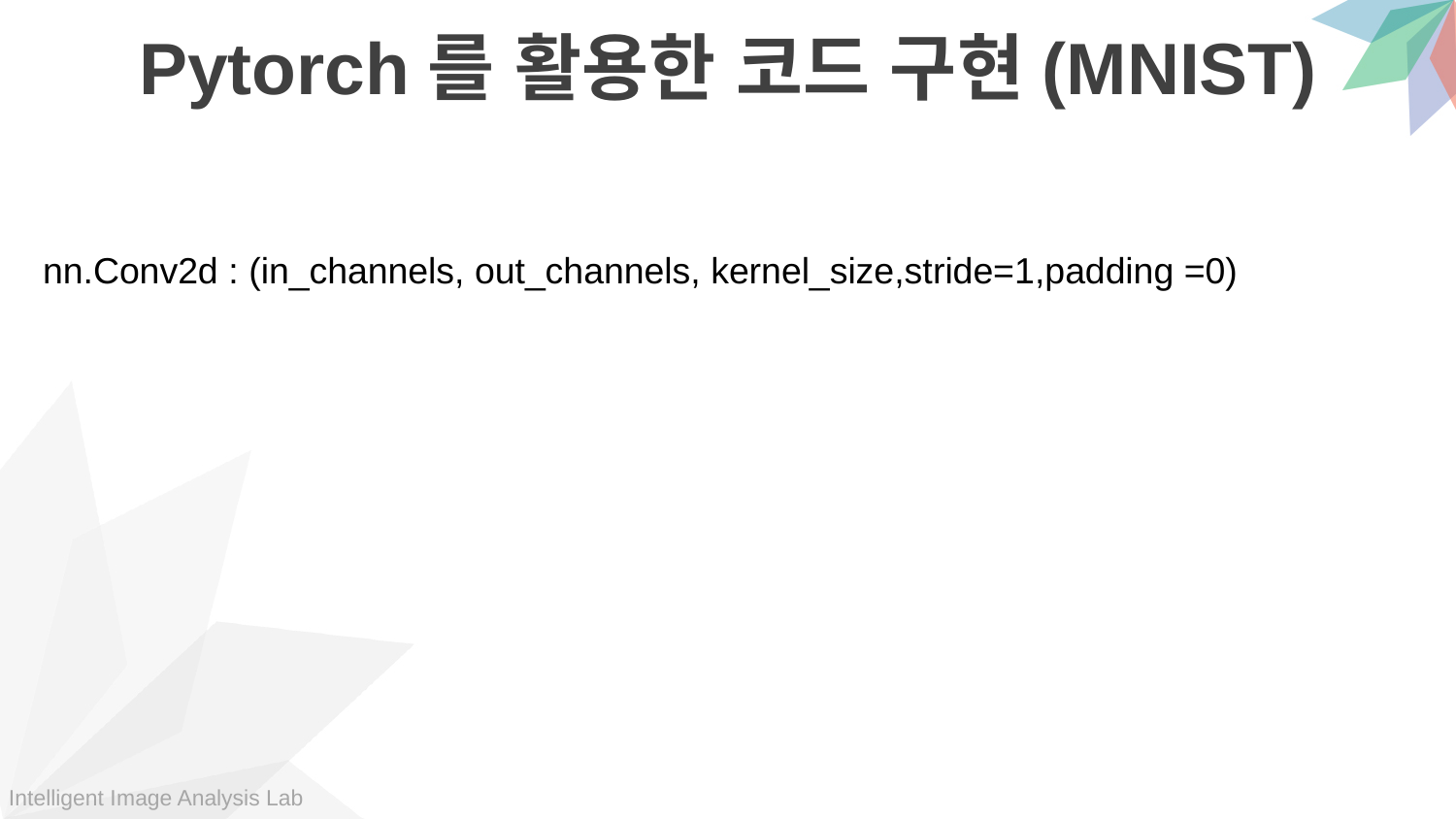

Pytorch를 활용한 코드 구현(MNIST)
nn.Conv2d : (in_channels, out_channels, kernel_size,stride=1,padding =0)